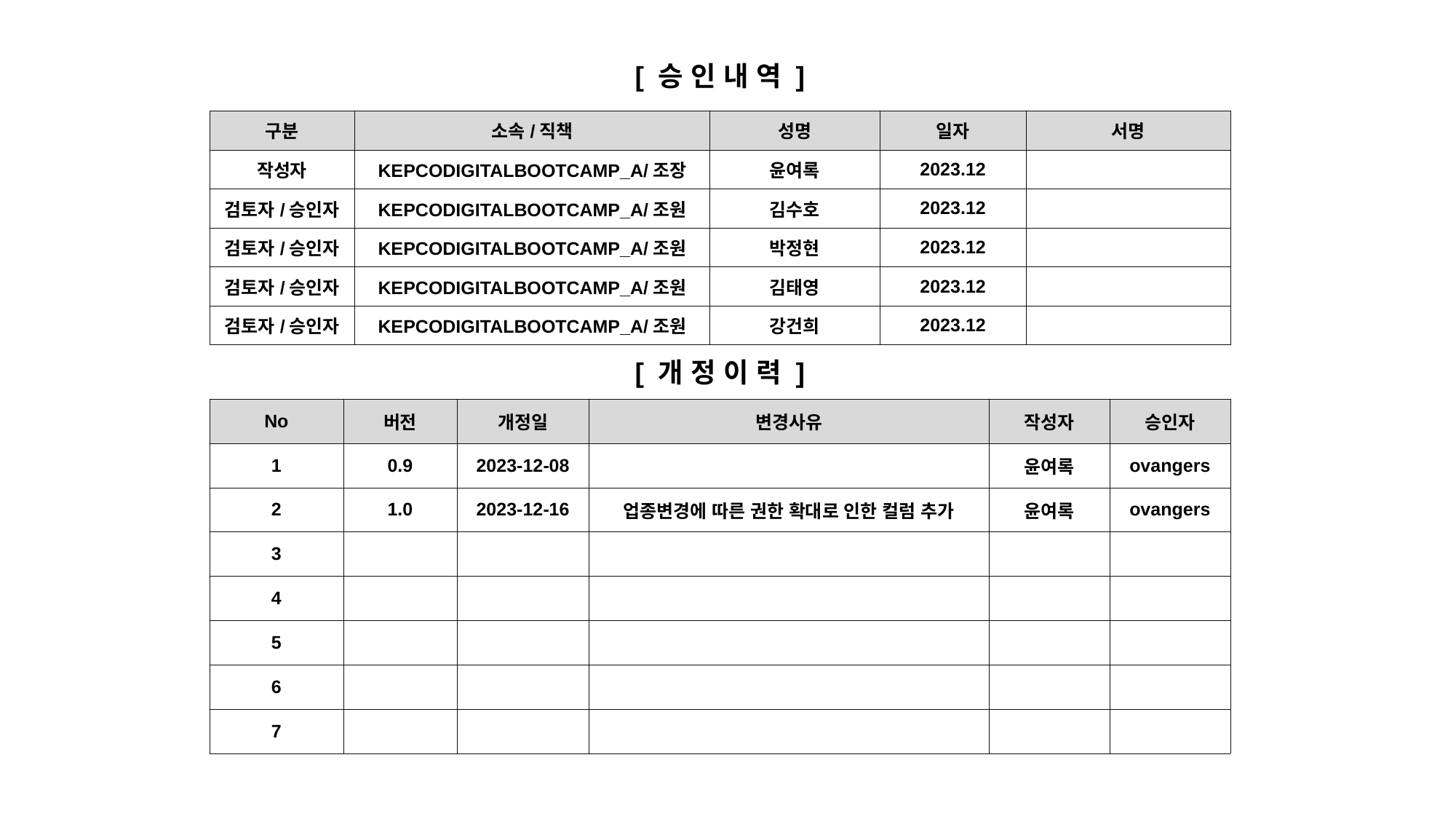

[ 승 인 내 역 ]
| 구분 | 소속/직책 | 성명 | 일자 | 서명 |
| --- | --- | --- | --- | --- |
| 작성자 | KEPCODIGITALBOOTCAMP\_A/조장 | 윤여록 | 2023.12 |  |
| 검토자/승인자 | KEPCODIGITALBOOTCAMP\_A/조원 | 김수호 | 2023.12 |  |
| 검토자/승인자 | KEPCODIGITALBOOTCAMP\_A/조원 | 박정현 | 2023.12 |  |
| 검토자/승인자 | KEPCODIGITALBOOTCAMP\_A/조원 | 김태영 | 2023.12 |  |
| 검토자/승인자 | KEPCODIGITALBOOTCAMP\_A/조원 | 강건희 | 2023.12 |  |
[ 개 정 이 력 ]
| No | 버전 | 개정일 | 변경사유 | 작성자 | 승인자 |
| --- | --- | --- | --- | --- | --- |
| 1 | 0.9 | 2023-12-08 |  | 윤여록 | ovangers |
| 2 | 1.0 | 2023-12-16 | 업종변경에 따른 권한 확대로 인한 컬럼 추가 | 윤여록 | ovangers |
| 3 |  |  |  |  |  |
| 4 |  |  |  |  |  |
| 5 |  |  |  |  |  |
| 6 |  |  |  |  |  |
| 7 |  |  |  |  |  |